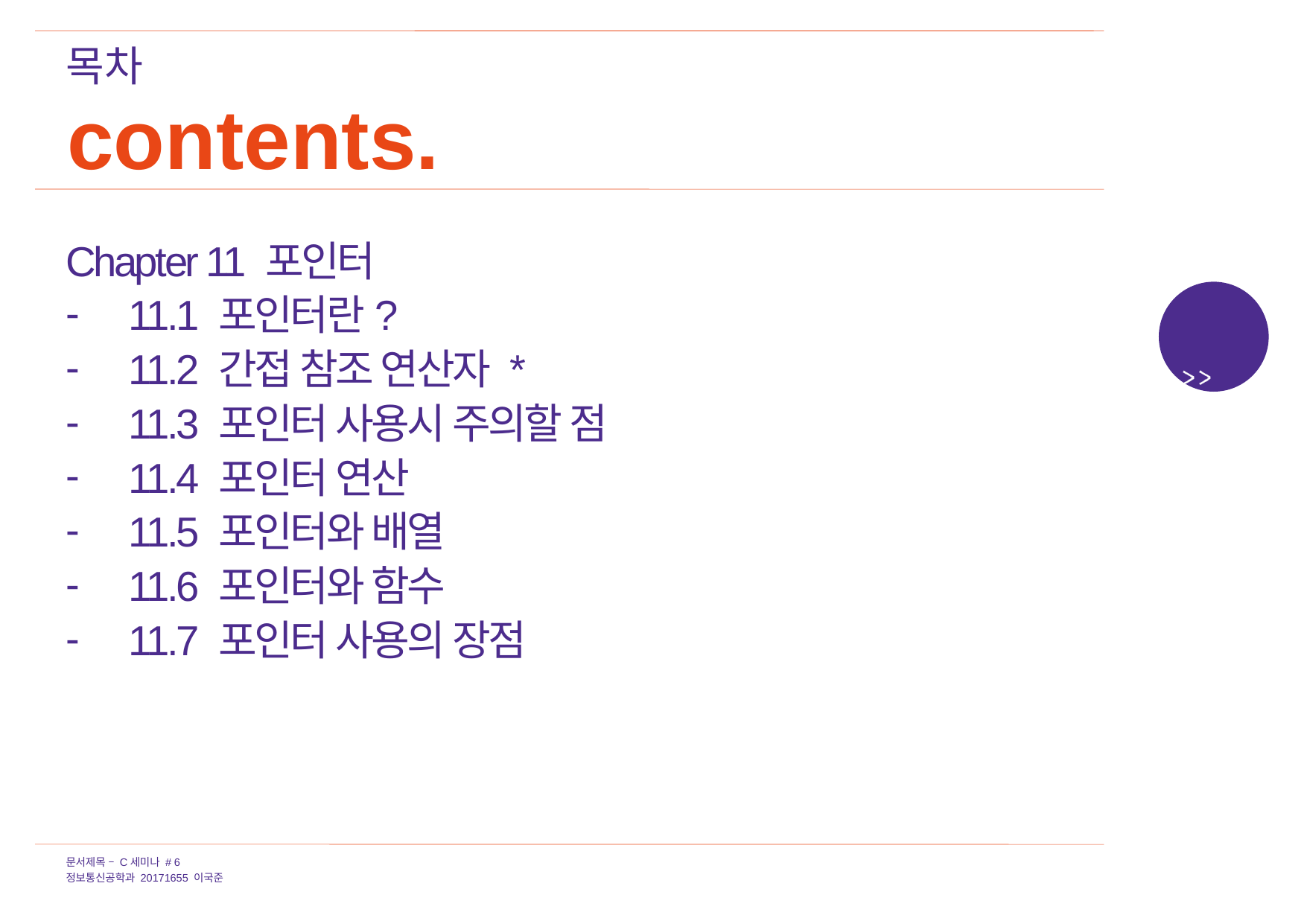

목차
contents.
Chapter 11 포인터
11.1 포인터란?
11.2 간접 참조 연산자 *
11.3 포인터 사용시 주의할 점
11.4 포인터 연산
11.5 포인터와 배열
11.6 포인터와 함수
11.7 포인터 사용의 장점
문서제목 – C세미나 # 6
정보통신공학과 20171655 이국준